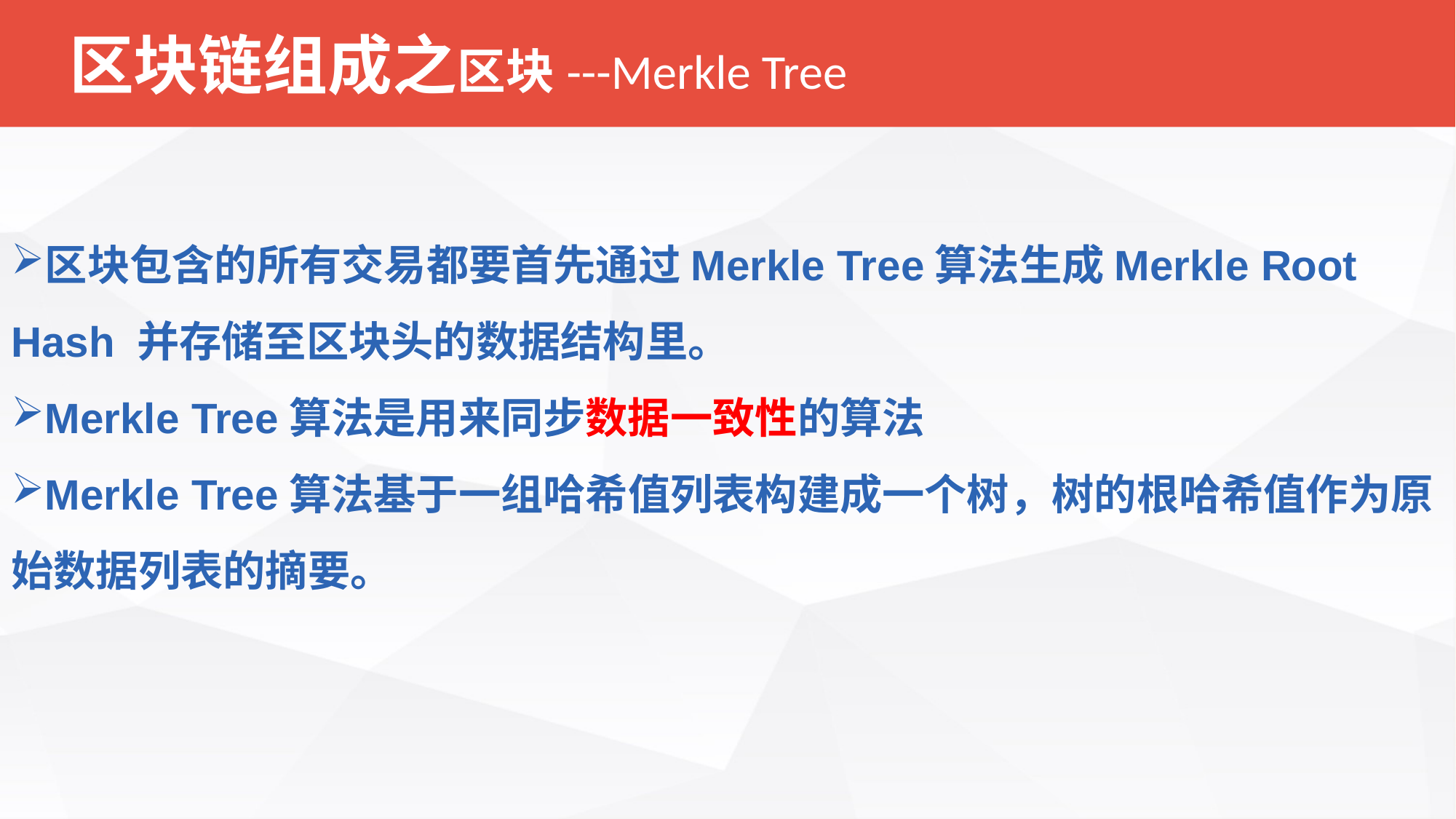

区块链组成之区块---Merkle Tree

区块包含的所有交易都要首先通过Merkle Tree算法生成Merkle Root Hash 并存储至区块头的数据结构里。
Merkle Tree算法是用来同步数据一致性的算法
Merkle Tree算法基于一组哈希值列表构建成一个树，树的根哈希值作为原始数据列表的摘要。